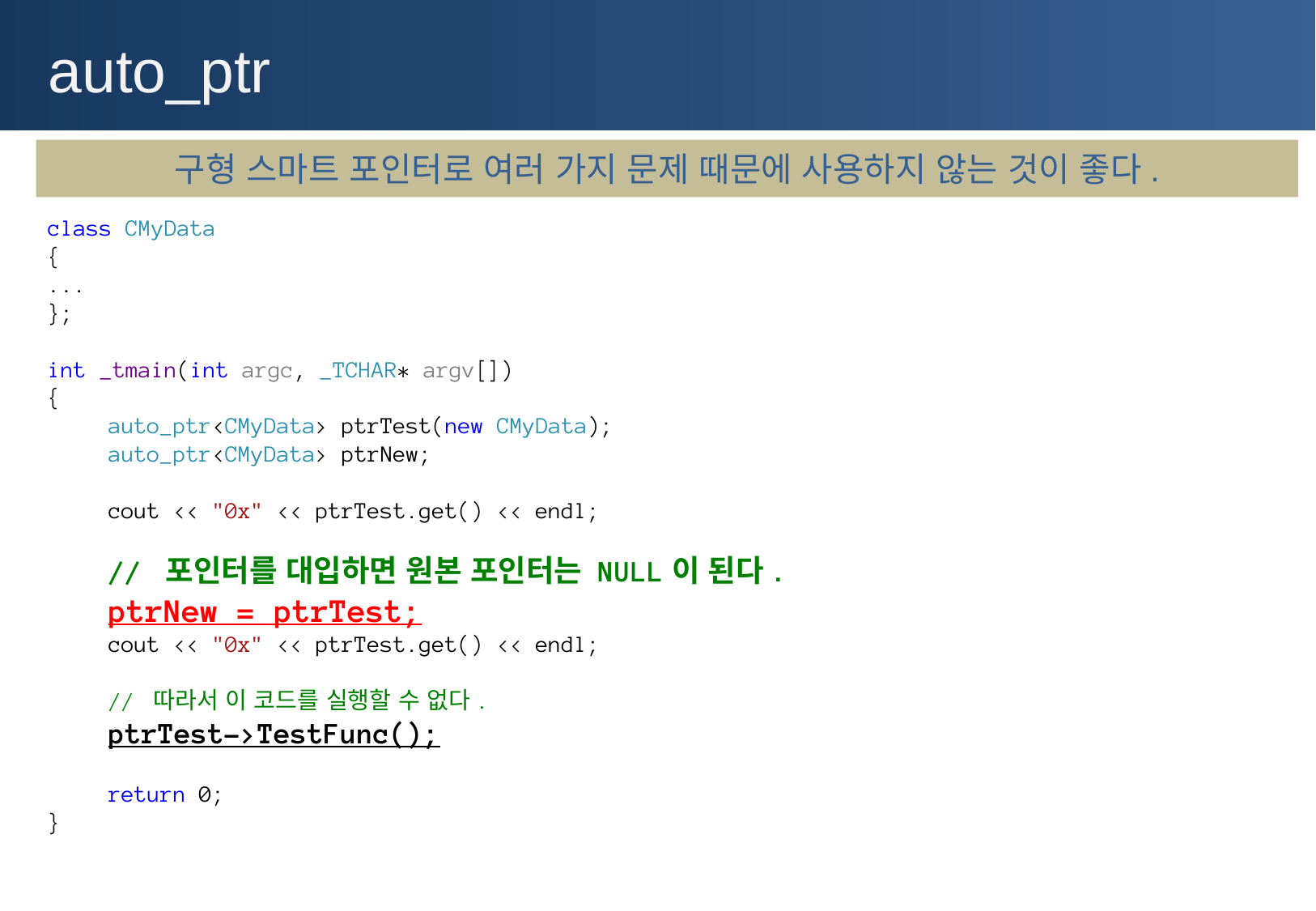

# auto_ptr
구형 스마트 포인터로 여러 가지 문제 때문에 사용하지 않는 것이 좋다.
class CMyData
{
...
};

int _tmain(int argc, _TCHAR* argv[])
{
auto_ptr<CMyData> ptrTest(new CMyData);
auto_ptr<CMyData> ptrNew;

cout << "0x" << ptrTest.get() << endl;

// 포인터를 대입하면 원본 포인터는 NULL이 된다.
ptrNew = ptrTest;
cout << "0x" << ptrTest.get() << endl;

// 따라서 이 코드를 실행할 수 없다.
ptrTest->TestFunc();

return 0;
}